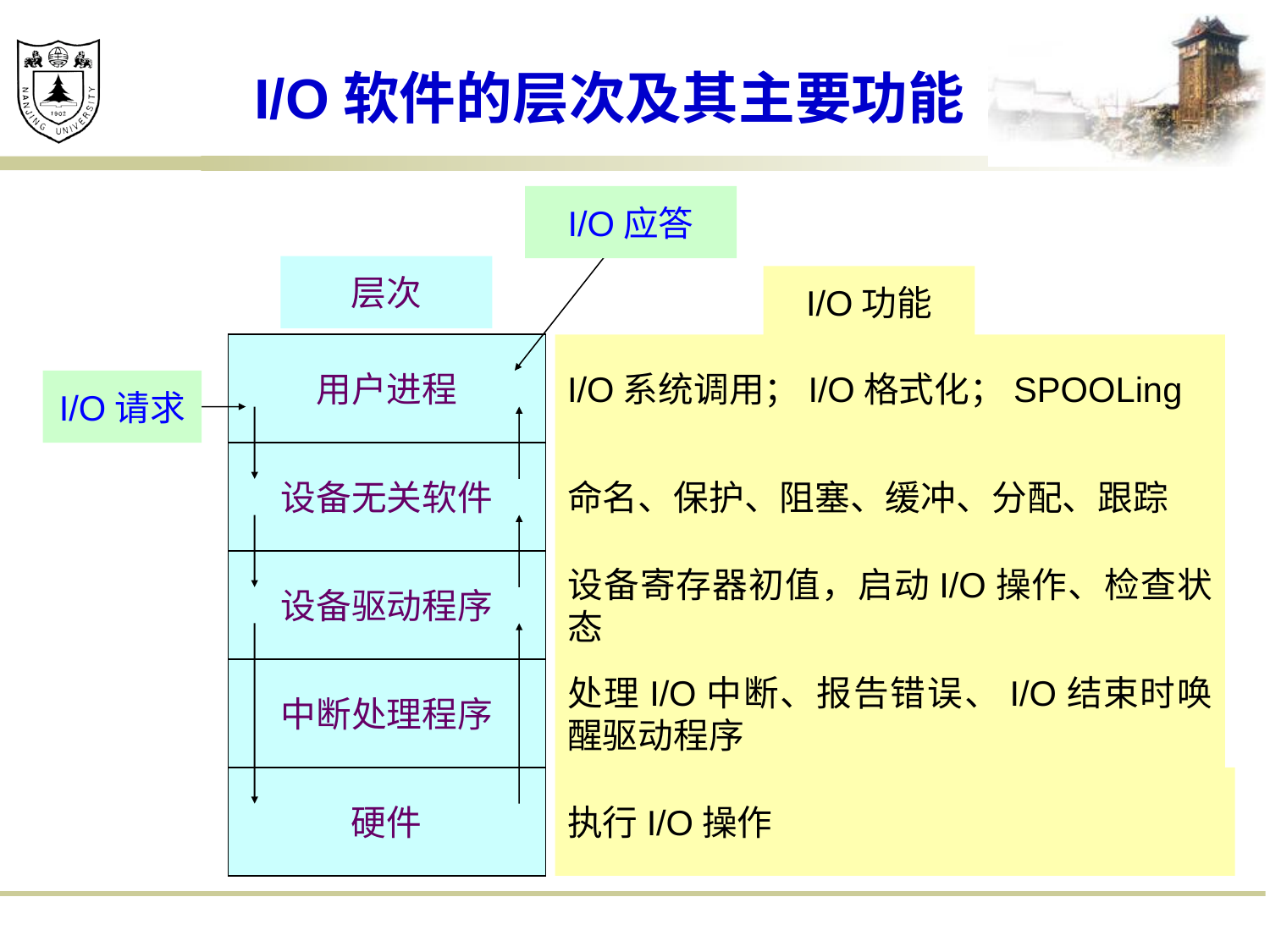

# I/O软件的层次及其主要功能

I/O应答
层次

I/O功能
用户进程
I/O系统调用；I/O格式化；SPOOLing

设备无关软件
命名、保护、阻塞、缓冲、分配、跟踪

设备驱动程序
设备寄存器初值，启动I/O操作、检查状态

中断处理程序
处理I/O中断、报告错误、I/O结束时唤醒驱动程序
硬件
执行I/O操作
I/O请求
33